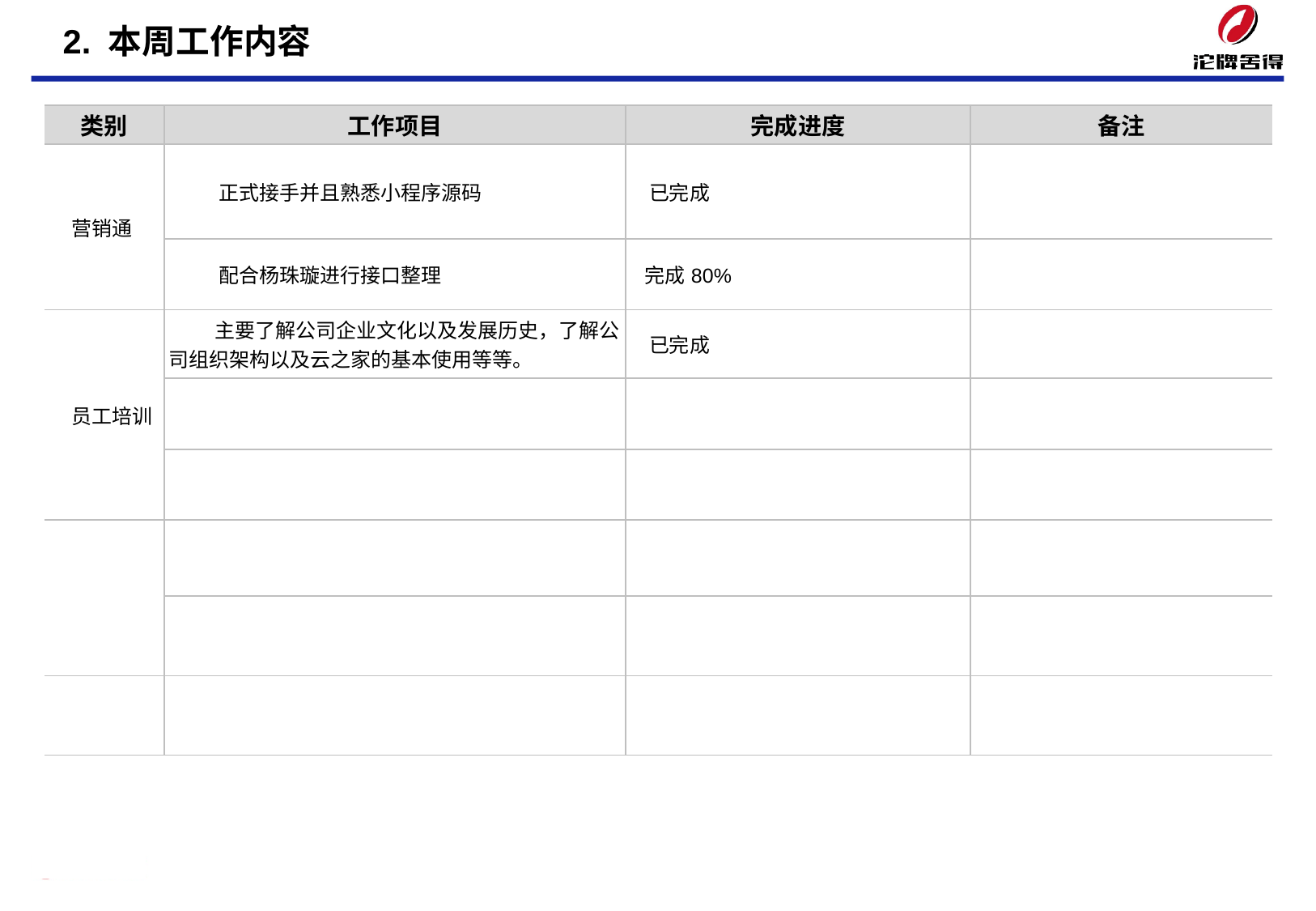

# 2. 本周工作内容
| 类别 | 工作项目 | 完成进度 | 备注 |
| --- | --- | --- | --- |
| 营销通 | 正式接手并且熟悉小程序源码 | 已完成 |  |
|  | 配合杨珠璇进行接口整理 | 完成80% |  |
| 员工培训 | 主要了解公司企业文化以及发展历史，了解公司组织架构以及云之家的基本使用等等。 | 已完成 |  |
|  |  |  |  |
|  |  |  |  |
|  |  |  |  |
|  |  |  |  |
|  |  |  |  |
2